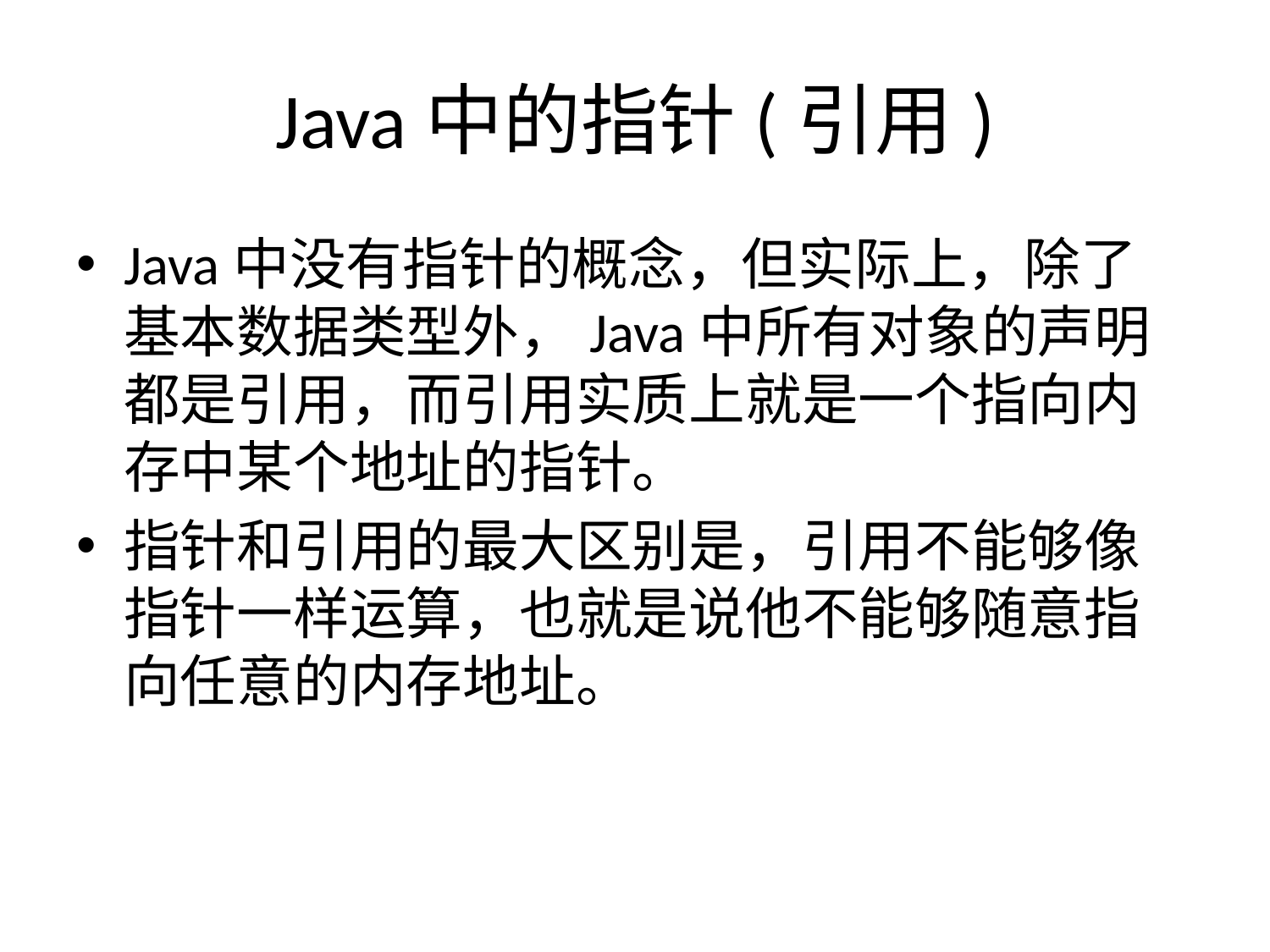

# Java中的指针(引用)
Java中没有指针的概念，但实际上，除了基本数据类型外，Java中所有对象的声明都是引用，而引用实质上就是一个指向内存中某个地址的指针。
指针和引用的最大区别是，引用不能够像指针一样运算，也就是说他不能够随意指向任意的内存地址。